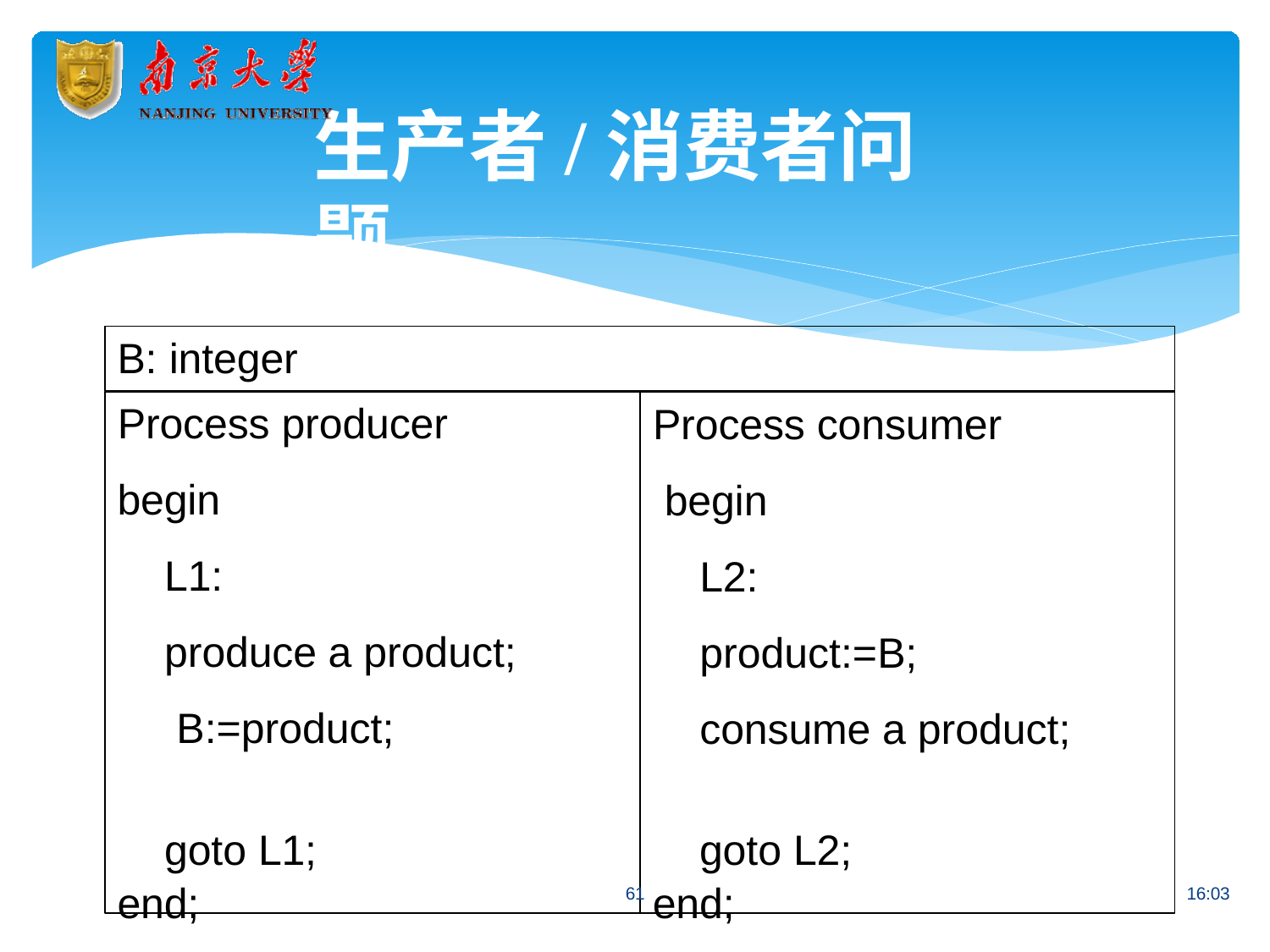

# 生产者/消费者问题
B: integer  Process producer
begin
L1:
produce a product;  B:=product;

Process consumer  begin
L2:
product:=B;  consume a product;

goto L1;
end;
goto L2;
end;
61
16:03